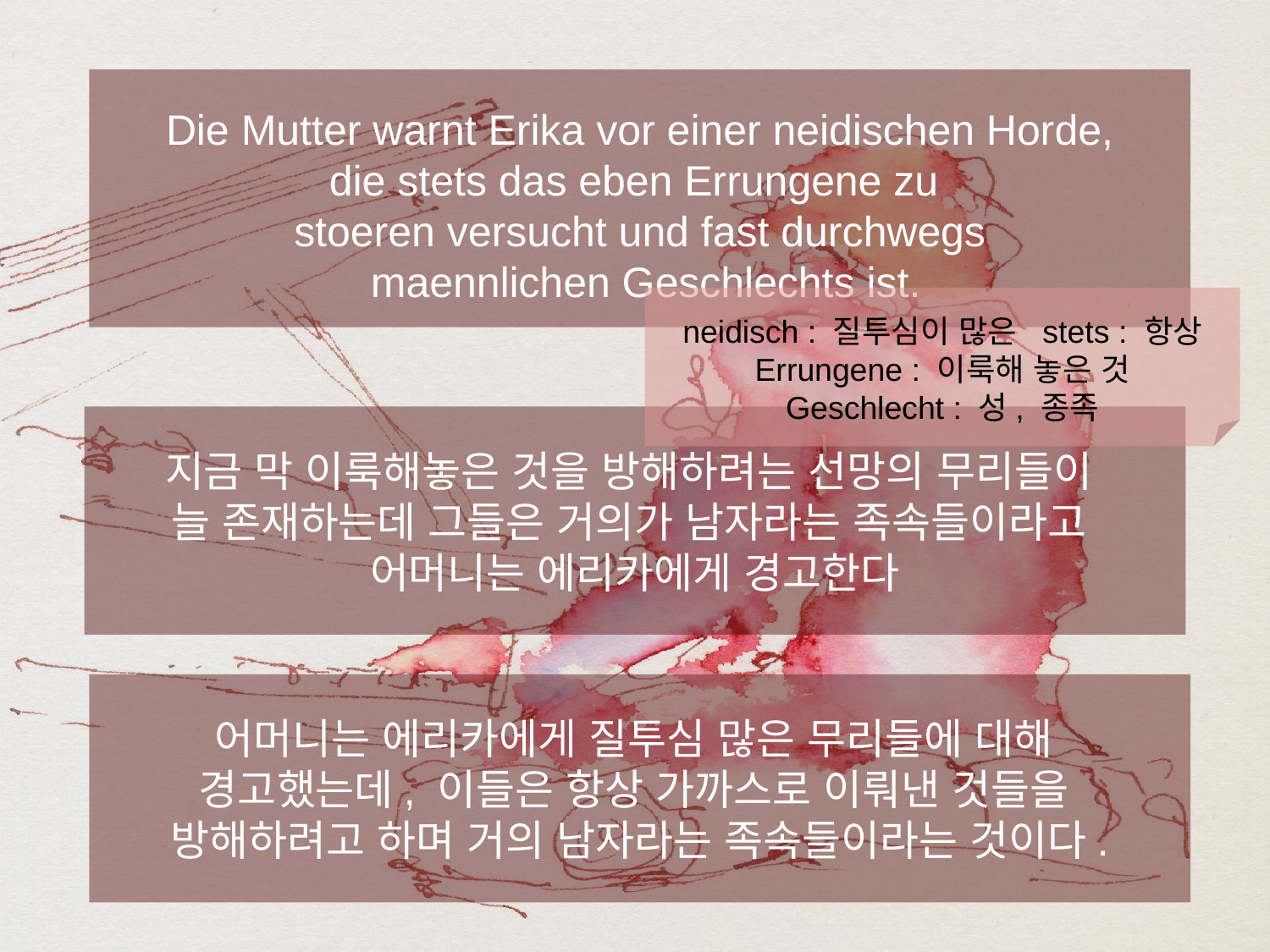

Die Mutter warnt Erika vor einer neidischen Horde, die stets das eben Errungene zu
stoeren versucht und fast durchwegs
 maennlichen Geschlechts ist.

neidisch : 질투심이 많은  stets : 항상
Errungene : 이룩해 놓은 것
Geschlecht : 성, 종족
지금 막 이룩해놓은 것을 방해하려는 선망의 무리들이
늘 존재하는데 그들은 거의가 남자라는 족속들이라고
어머니는 에리카에게 경고한다

어머니는 에리카에게 질투심 많은 무리들에 대해
경고했는데, 이들은 항상 가까스로 이뤄낸 것들을
방해하려고 하며 거의 남자라는 족속들이라는 것이다.